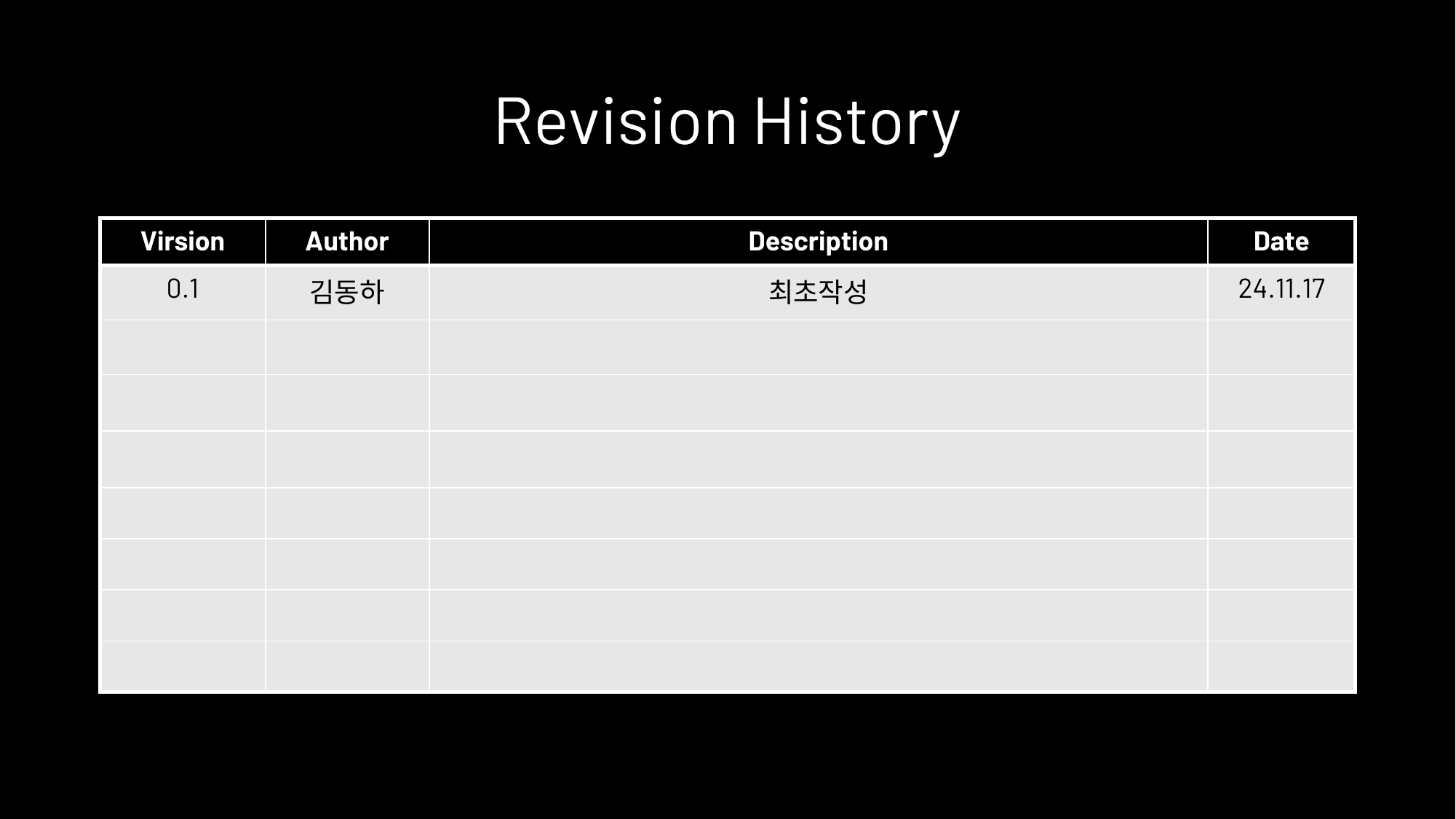

Revision History
| Virsion | Author | Description | Date |
| --- | --- | --- | --- |
| 0.1 | 김동하 | 최초작성 | 24.11.17 |
|  |  |  |  |
|  |  |  |  |
|  |  |  |  |
|  |  |  |  |
|  |  |  |  |
|  |  |  |  |
|  |  |  |  |